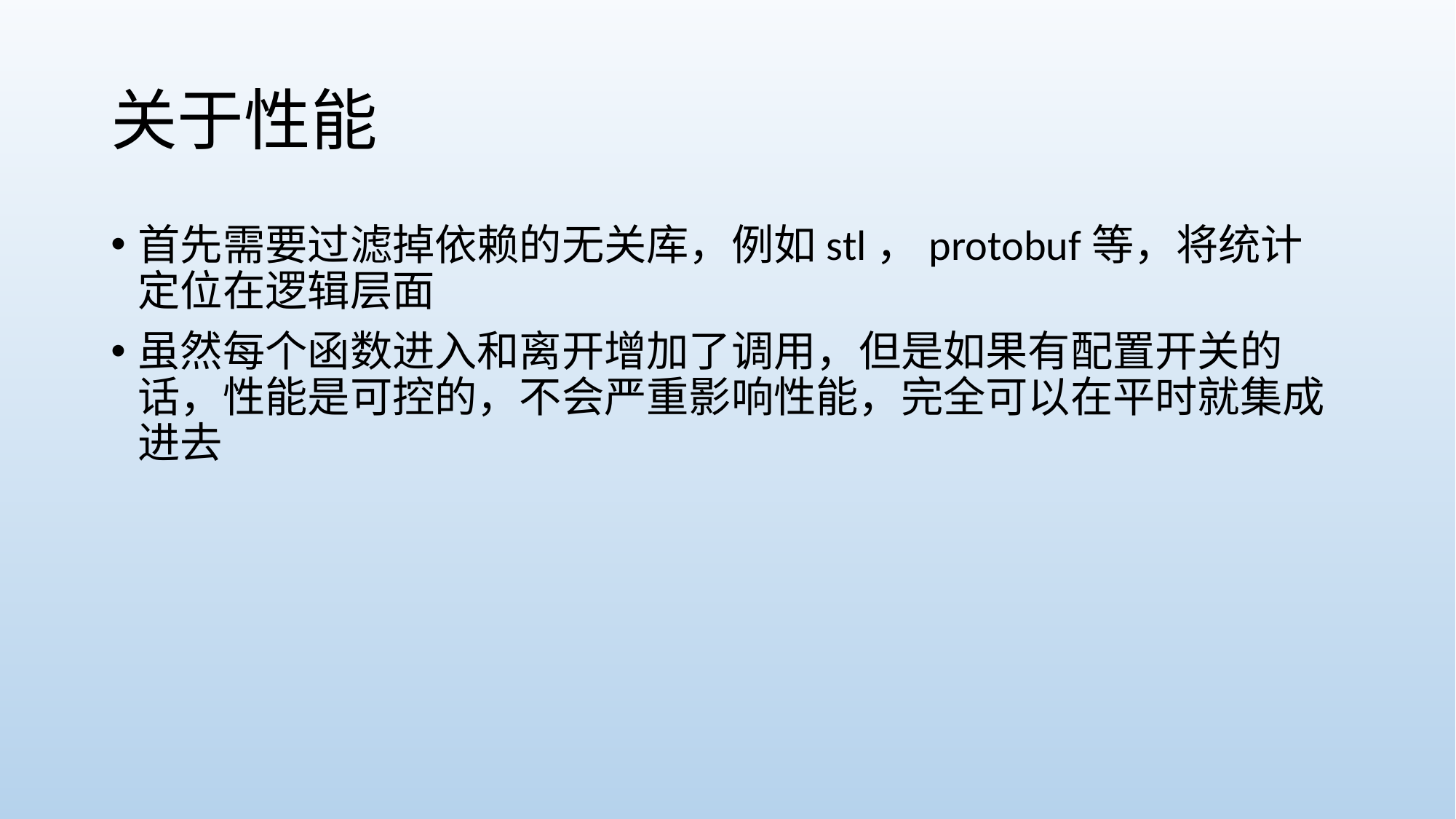

关于性能
首先需要过滤掉依赖的无关库，例如stl，protobuf等，将统计定位在逻辑层面
虽然每个函数进入和离开增加了调用，但是如果有配置开关的话，性能是可控的，不会严重影响性能，完全可以在平时就集成进去